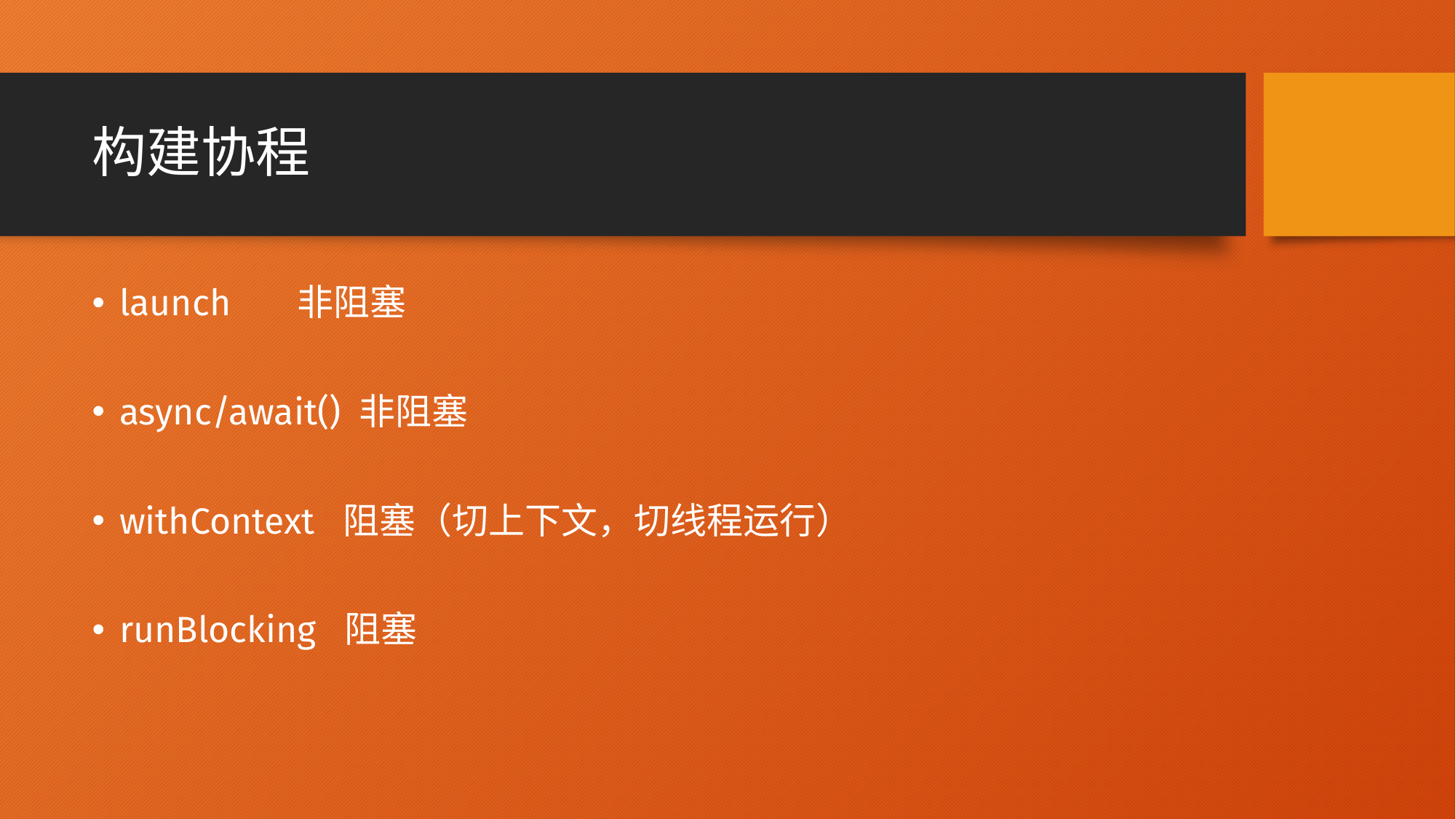

# 构建协程
launch      非阻塞

async/await() 非阻塞

withContext  阻塞（切上下文，切线程运行）

runBlocking  阻塞